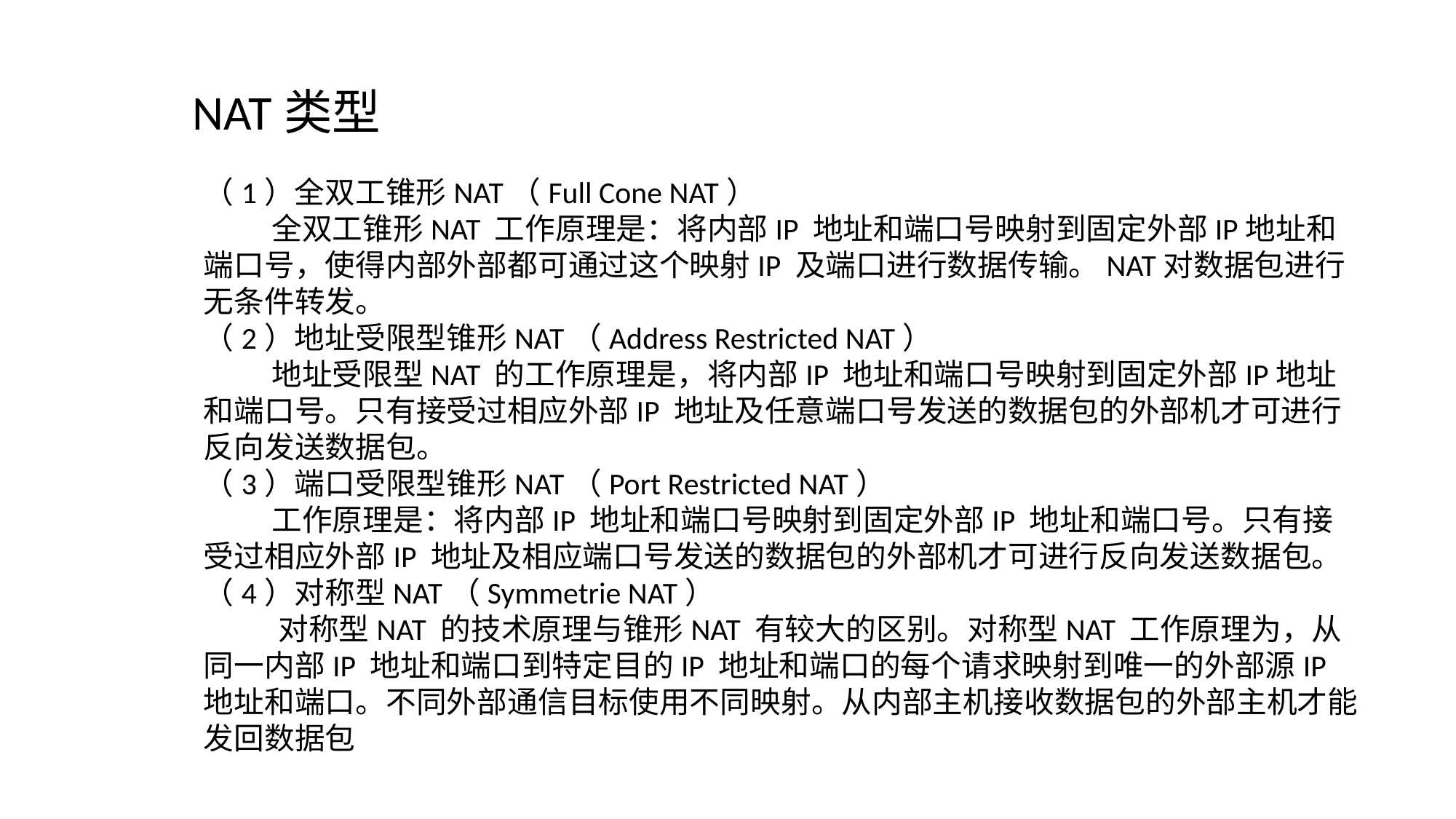

# NAT类型
（1）全双工锥形NAT（Full Cone NAT）
         全双工锥形NAT 工作原理是：将内部IP 地址和端口号映射到固定外部IP地址和端口号，使得内部外部都可通过这个映射IP 及端口进行数据传输。NAT对数据包进行无条件转发。
（2）地址受限型锥形NAT（Address Restricted NAT）
         地址受限型NAT 的工作原理是，将内部IP 地址和端口号映射到固定外部IP地址和端口号。只有接受过相应外部IP 地址及任意端口号发送的数据包的外部机才可进行反向发送数据包。
（3）端口受限型锥形NAT（Port Restricted NAT）
         工作原理是：将内部IP 地址和端口号映射到固定外部IP 地址和端口号。只有接受过相应外部IP 地址及相应端口号发送的数据包的外部机才可进行反向发送数据包。
（4）对称型NAT（Symmetrie NAT）
          对称型NAT 的技术原理与锥形NAT 有较大的区别。对称型NAT 工作原理为，从同一内部IP 地址和端口到特定目的IP 地址和端口的每个请求映射到唯一的外部源IP 地址和端口。不同外部通信目标使用不同映射。从内部主机接收数据包的外部主机才能发回数据包